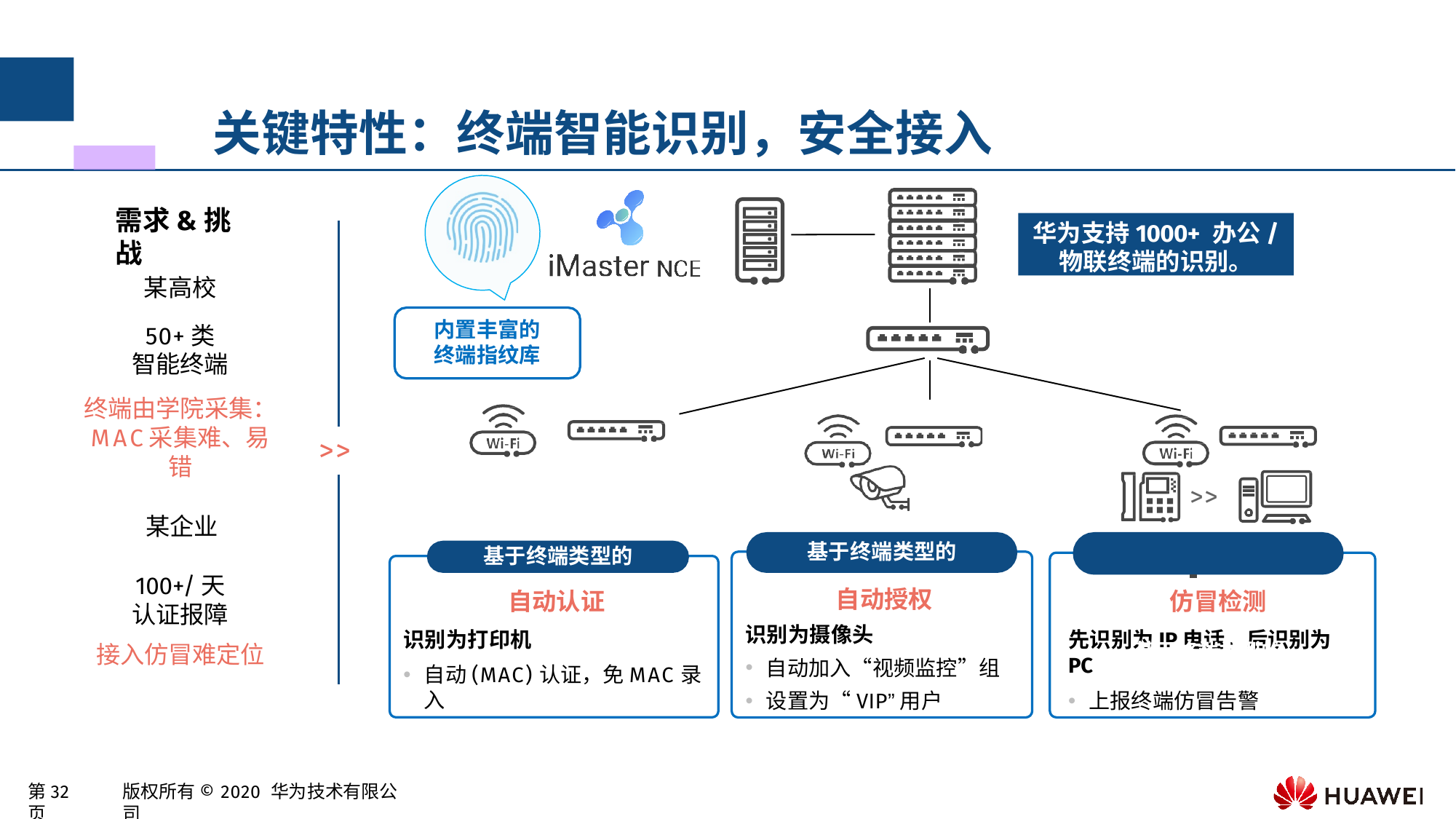

# 关键特性：终端智能识别，安全接入

需求&挑战

华为支持1000+ 办公/
物联终端的识别。

某高校
50+类
智能终端
终端由学院采集：
MAC采集难、易错

内置丰富的
终端指纹库

>>

>>
基于终端类型的

某企业

基于终端类型的

基于终端类型的

100+/天
认证报障
接入仿冒难定位
自动认证
识别为打印机
自动(MAC)认证，免MAC录入
仿冒检测
先识别为IP电话，后识别为PC
上报终端仿冒告警
自动授权
识别为摄像头
自动加入“视频监控”组
设置为“VIP”用户
第32页
版权所有© 2020 华为技术有限公司